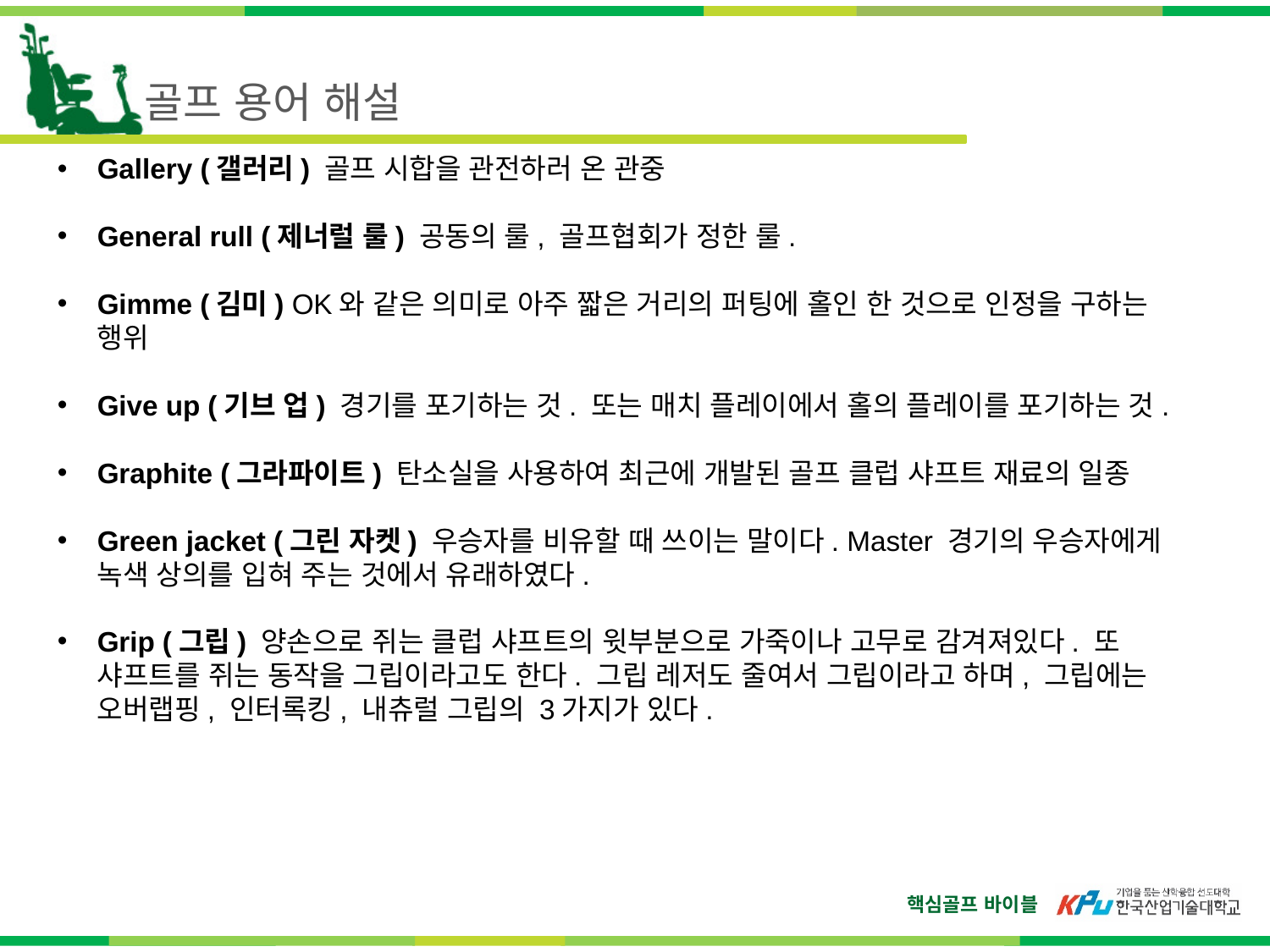

골프 용어 해설

Gallery (갤러리) 골프 시합을 관전하러 온 관중

General rull (제너럴 룰) 공동의 룰, 골프협회가 정한 룰.

Gimme (김미) OK와 같은 의미로 아주 짧은 거리의 퍼팅에 홀인 한 것으로 인정을 구하는 행위

Give up (기브 업) 경기를 포기하는 것. 또는 매치 플레이에서 홀의 플레이를 포기하는 것.

Graphite (그라파이트) 탄소실을 사용하여 최근에 개발된 골프 클럽 샤프트 재료의 일종

Green jacket (그린 자켓) 우승자를 비유할 때 쓰이는 말이다. Master 경기의 우승자에게 녹색 상의를 입혀 주는 것에서 유래하였다.

Grip (그립) 양손으로 쥐는 클럽 샤프트의 윗부분으로 가죽이나 고무로 감겨져있다. 또 샤프트를 쥐는 동작을 그립이라고도 한다. 그립 레저도 줄여서 그립이라고 하며, 그립에는 오버랩핑, 인터록킹, 내츄럴 그립의 3가지가 있다.